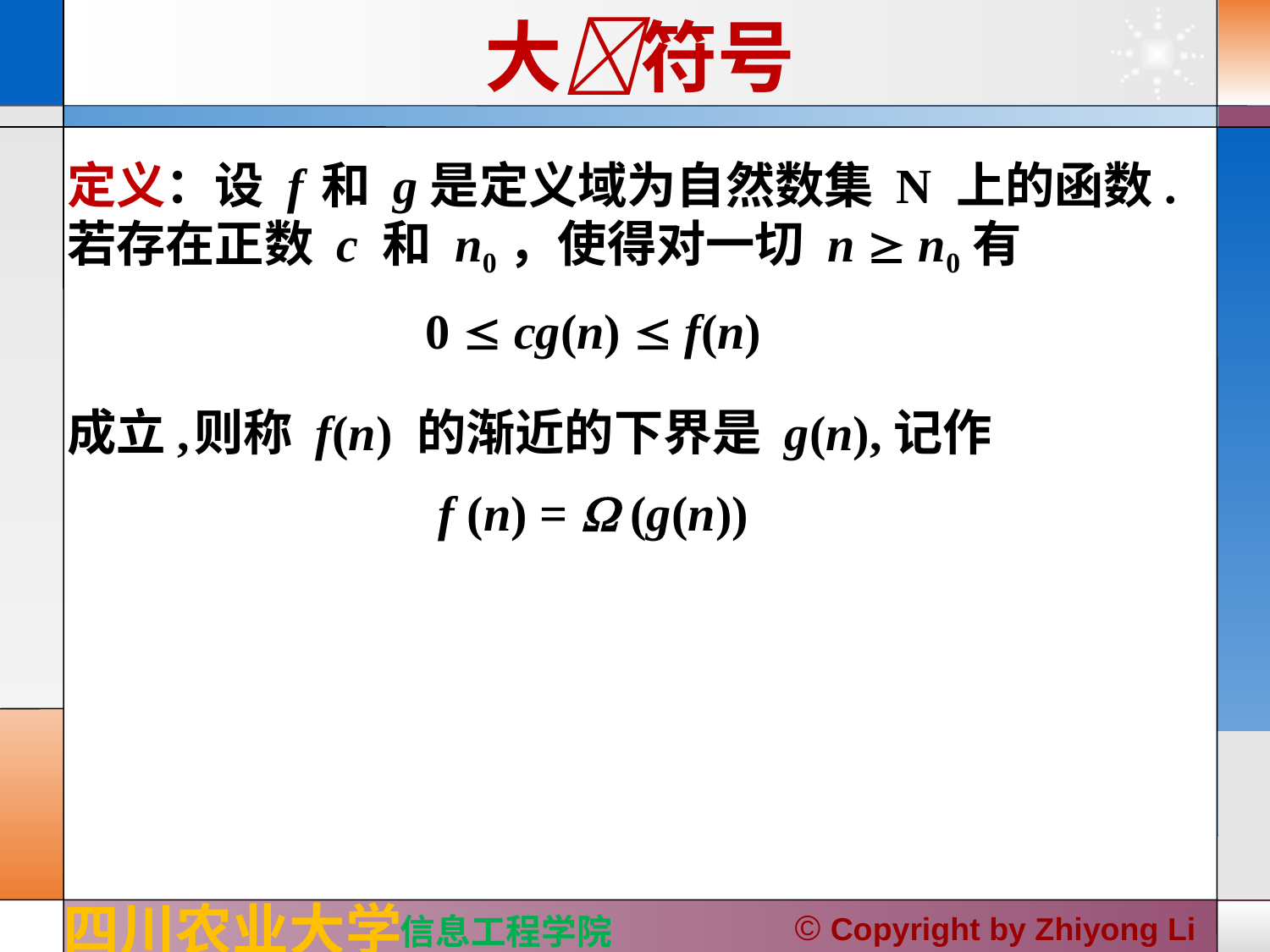

# 大Ω符号
定义：设 f	和 g是定义域为自然数集 N 上的函数.  若存在正数 c 和 n0，使得对一切 n ≥ n0有
              0 ≤ cg(n) ≤ f(n)
成立,	则称 f(n) 的渐近的下界是 g(n),记作
             f (n) = Ω (g(n))